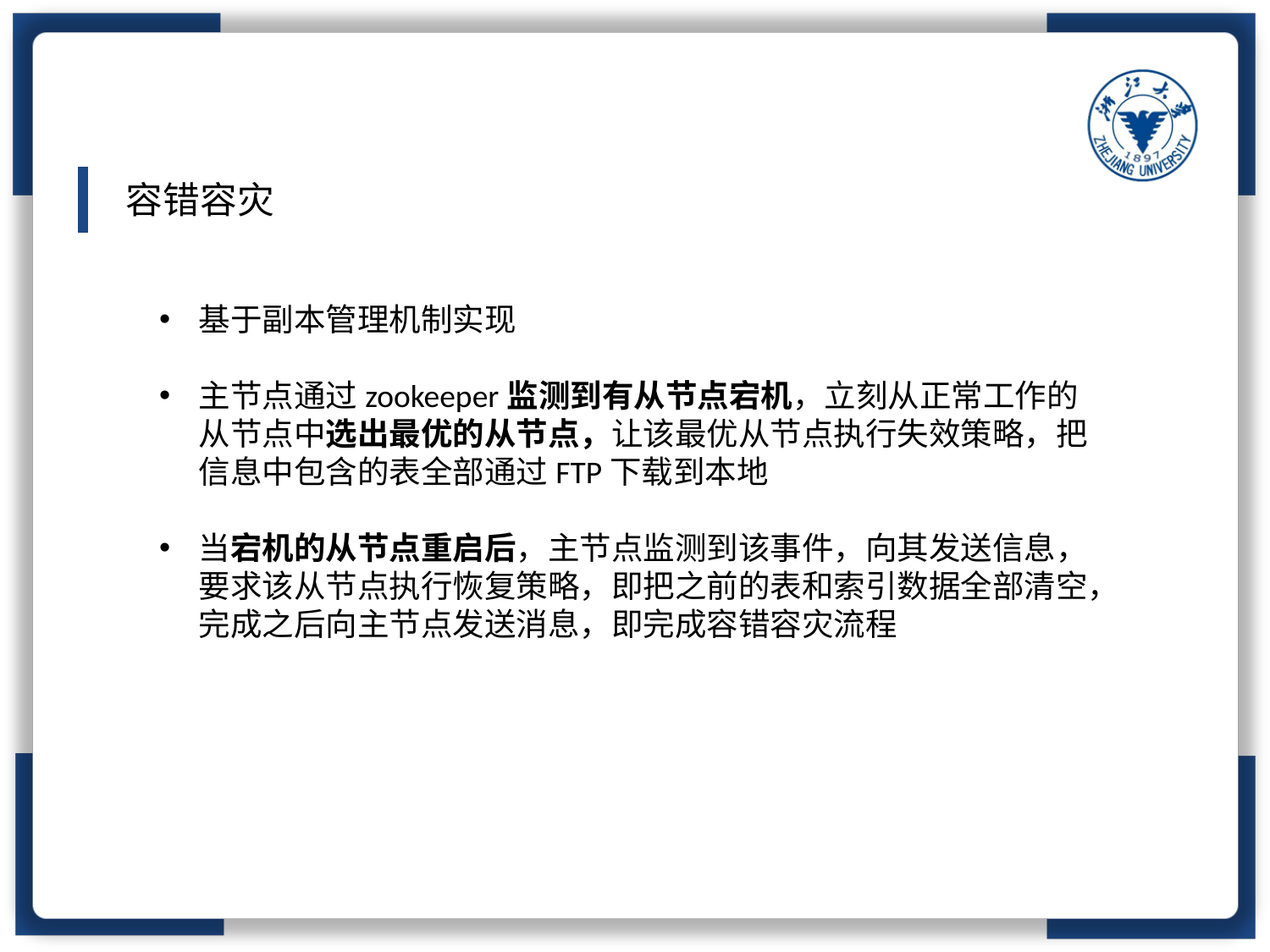

容错容灾
基于副本管理机制实现

主节点通过zookeeper监测到有从节点宕机，立刻从正常工作的从节点中选出最优的从节点，让该最优从节点执行失效策略，把信息中包含的表全部通过FTP下载到本地

当宕机的从节点重启后，主节点监测到该事件，向其发送信息，要求该从节点执行恢复策略，即把之前的表和索引数据全部清空，完成之后向主节点发送消息，即完成容错容灾流程